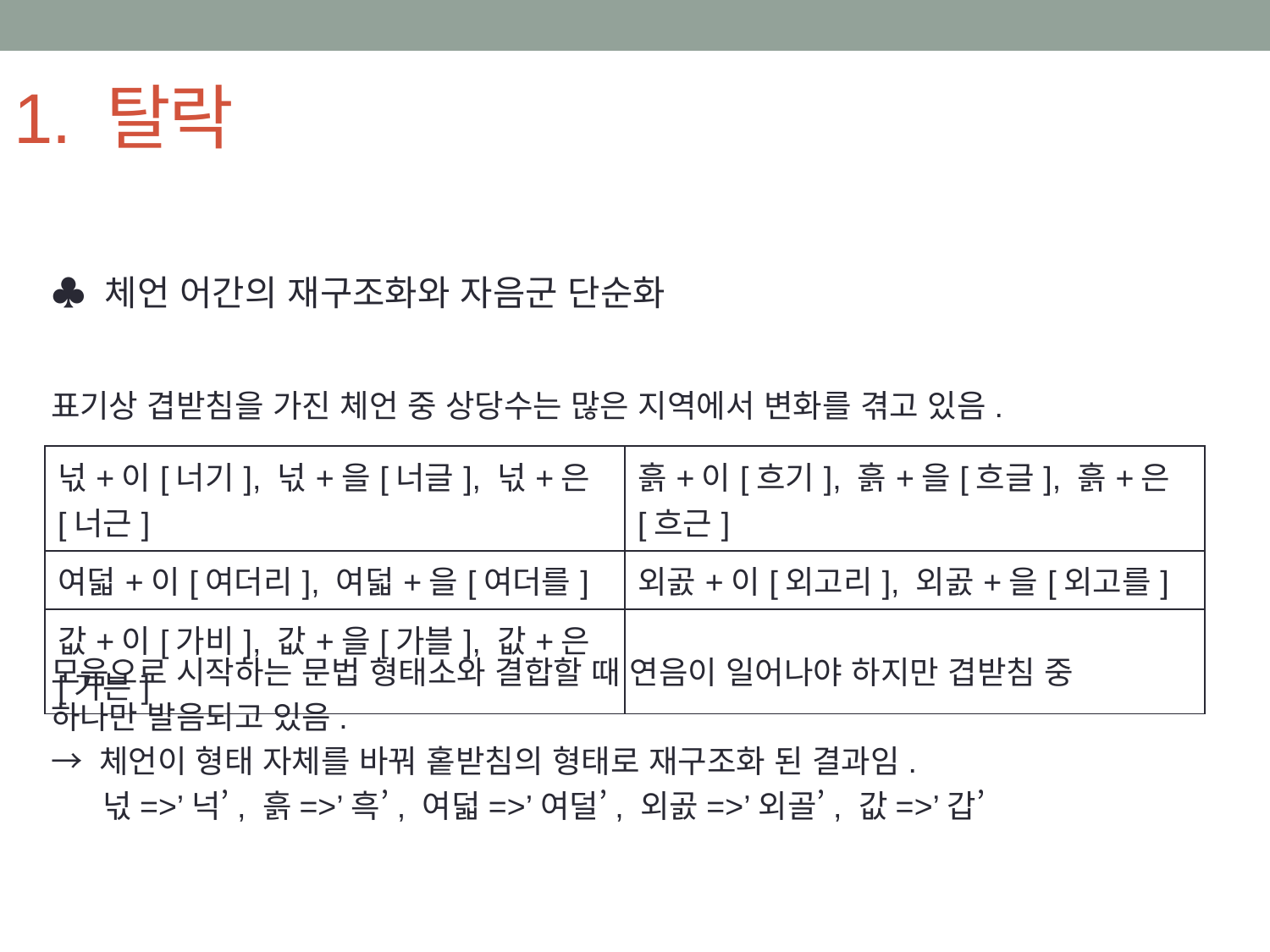

# 1. 탈락

♣ 체언 어간의 재구조화와 자음군 단순화

표기상 겹받침을 가진 체언 중 상당수는 많은 지역에서 변화를 겪고 있음.

모음으로 시작하는 문법 형태소와 결합할 때 연음이 일어나야 하지만 겹받침 중
하나만 발음되고 있음.
→ 체언이 형태 자체를 바꿔 홑받침의 형태로 재구조화 된 결과임.
     넋=>’넉’, 흙=>’흑’, 여덟=>’여덜’, 외곬=>’외골’, 값=>’갑’

| 넋+이[너기], 넋+을[너글], 넋+은[너근] | 흙+이[흐기], 흙+을[흐글], 흙+은[흐근] |
| --- | --- |
| 여덟+이[여더리], 여덟+을[여더를] | 외곬+이[외고리], 외곬+을[외고를] |
| 값+이[가비], 값+을[가블], 값+은[가븐] |  |